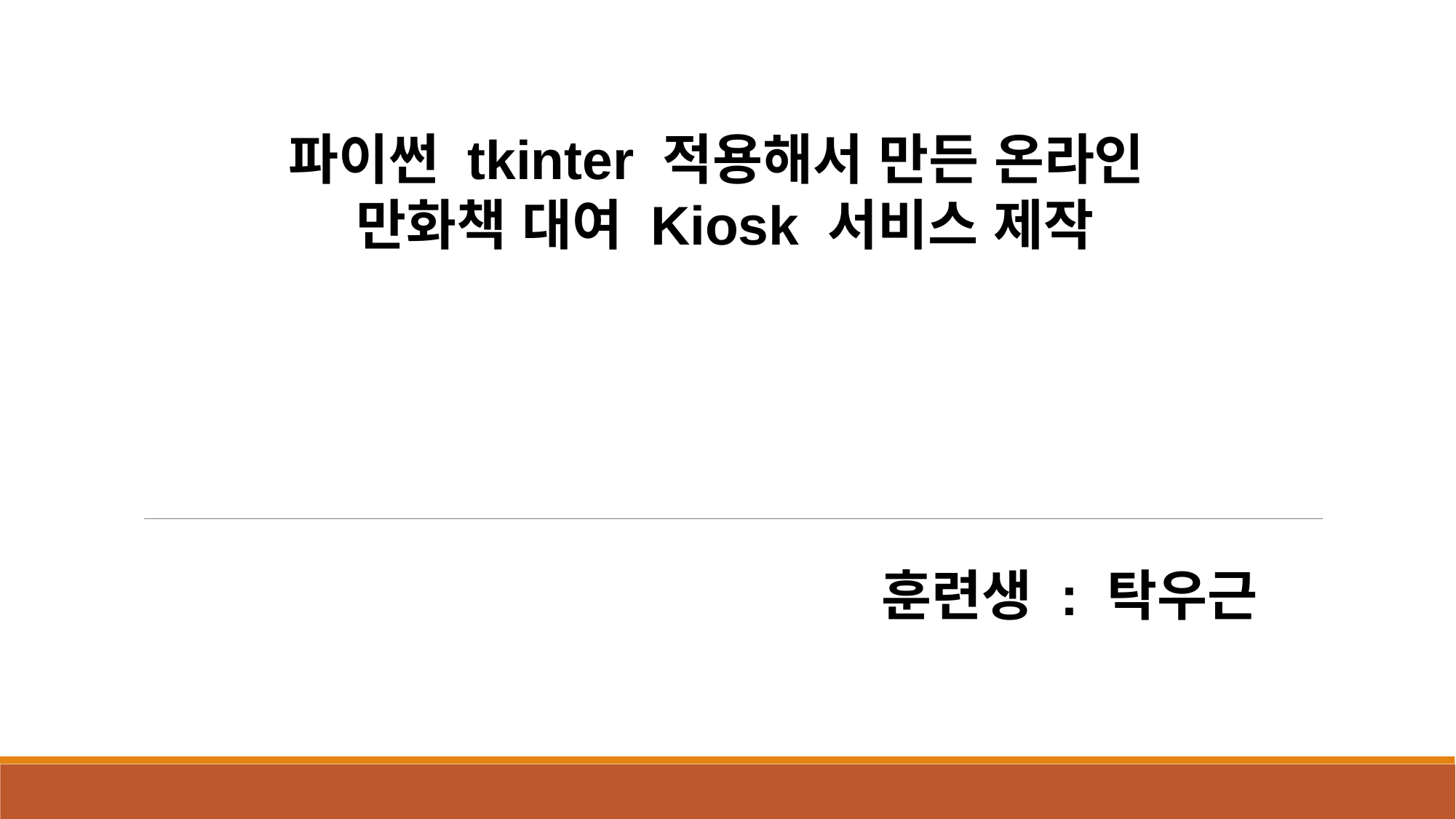

파이썬 tkinter 적용해서 만든 온라인
만화책 대여 Kiosk 서비스 제작
훈련생 : 탁우근